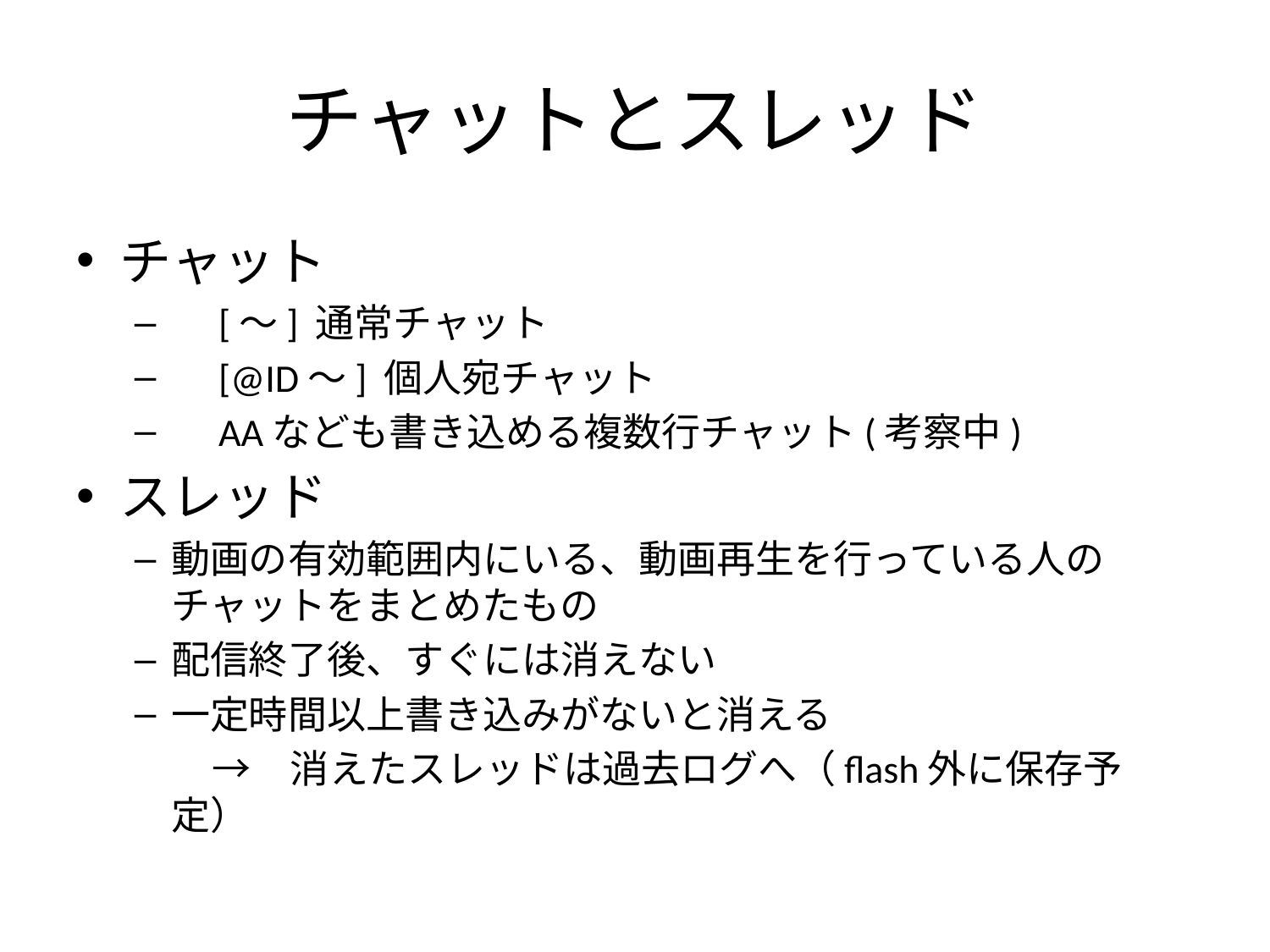

# チャットとスレッド
チャット
　[～] 通常チャット
　[@ID～] 個人宛チャット
　AAなども書き込める複数行チャット(考察中)
スレッド
動画の有効範囲内にいる、動画再生を行っている人のチャットをまとめたもの
配信終了後、すぐには消えない
一定時間以上書き込みがないと消える
　　→　消えたスレッドは過去ログへ（flash外に保存予定）